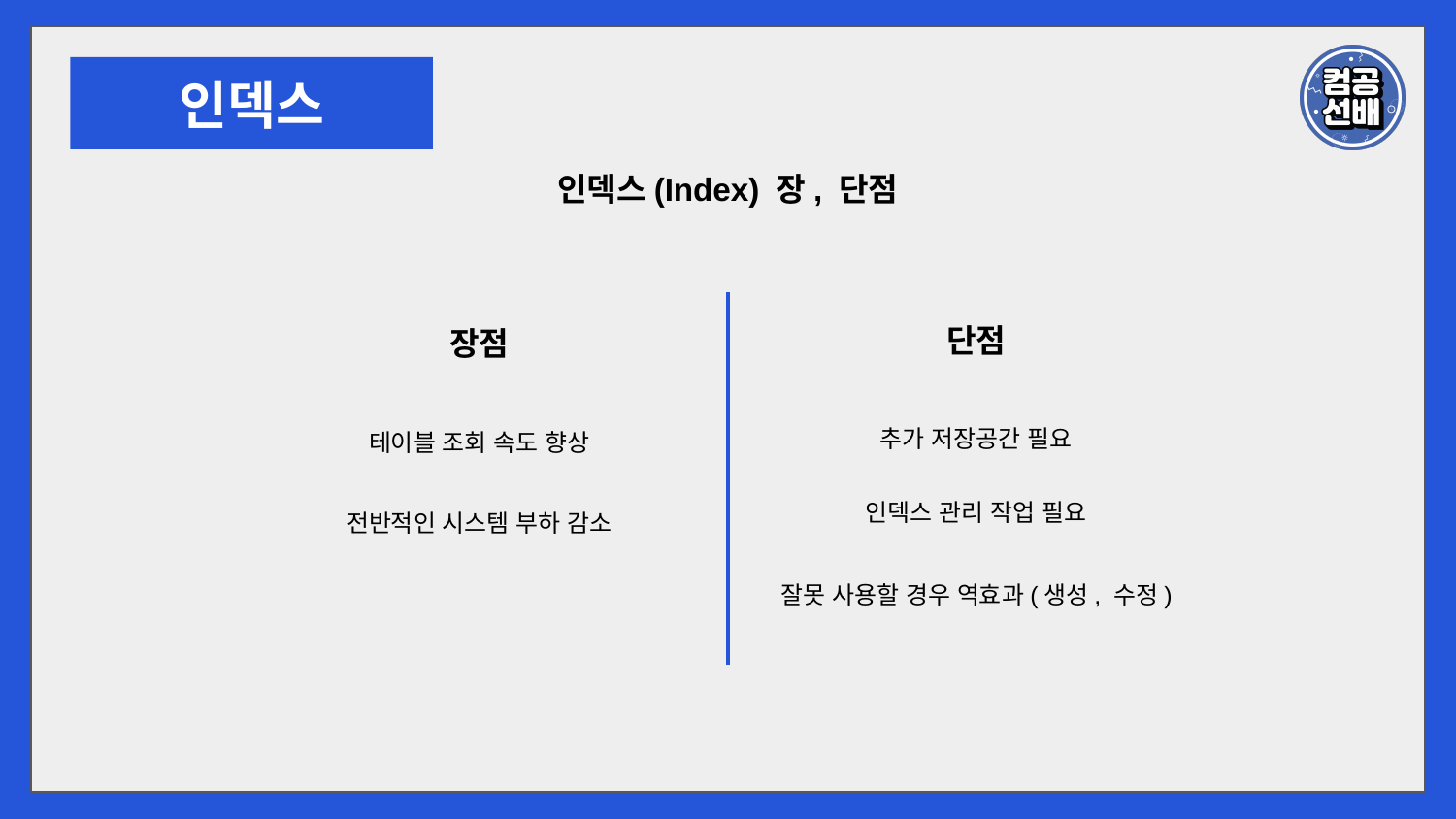

인덱스
인덱스(Index) 장, 단점
단점
추가 저장공간 필요
인덱스 관리 작업 필요
잘못 사용할 경우 역효과(생성, 수정)
장점
테이블 조회 속도 향상
전반적인 시스템 부하 감소